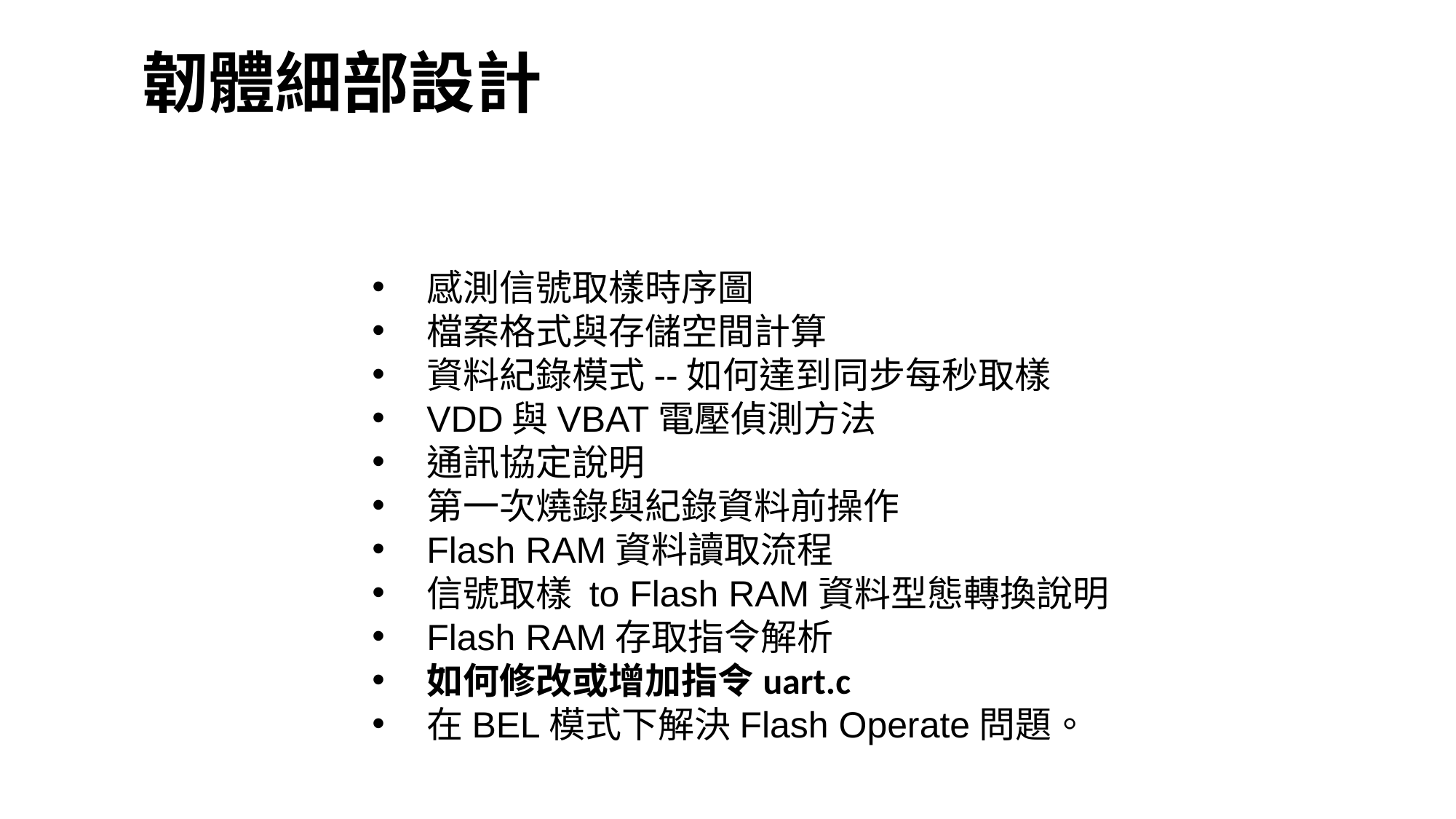

# 韌體細部設計
感測信號取樣時序圖
檔案格式與存儲空間計算
資料紀錄模式--如何達到同步每秒取樣
VDD與VBAT電壓偵測方法
通訊協定說明
第一次燒錄與紀錄資料前操作
Flash RAM資料讀取流程
信號取樣 to Flash RAM資料型態轉換說明
Flash RAM存取指令解析
如何修改或增加指令uart.c
在BEL模式下解決Flash Operate問題。